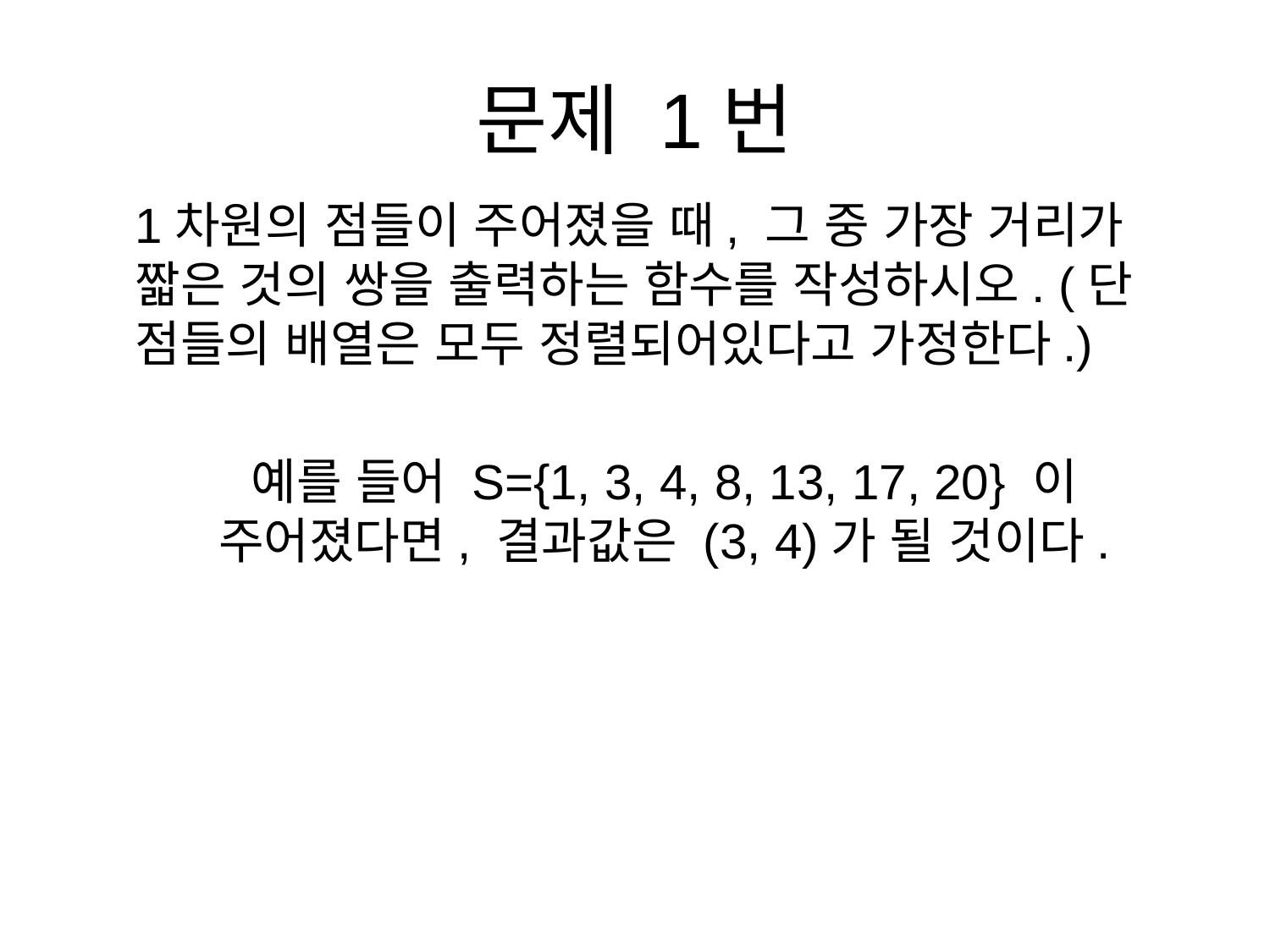

# 문제 1번
1차원의 점들이 주어졌을 때, 그 중 가장 거리가 짧은 것의 쌍을 출력하는 함수를 작성하시오. (단 점들의 배열은 모두 정렬되어있다고 가정한다.)

예를 들어 S={1, 3, 4, 8, 13, 17, 20} 이 주어졌다면, 결과값은 (3, 4)가 될 것이다.